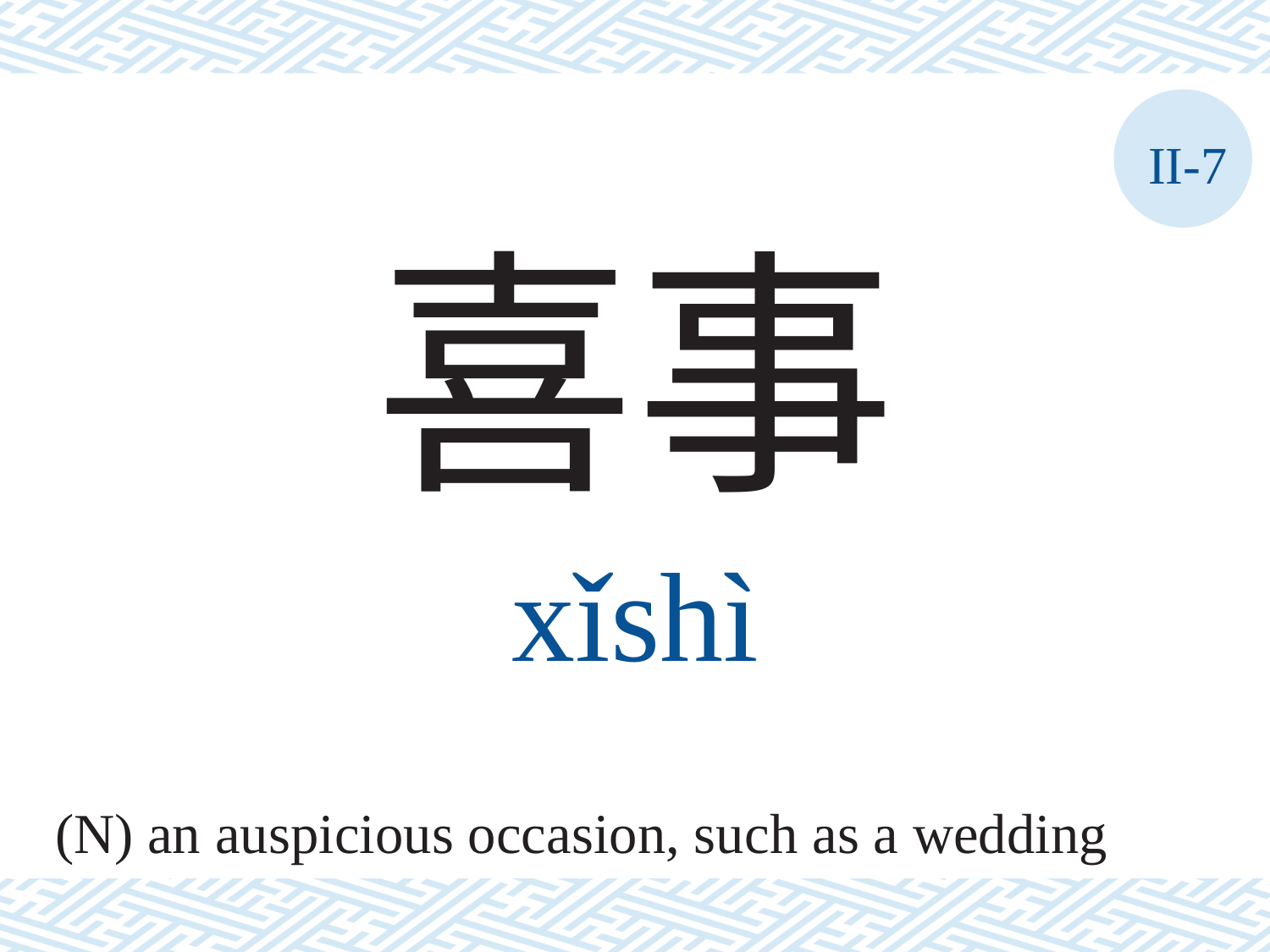

II-7
喜事
xǐshì
(N) an auspicious occasion, such as a wedding